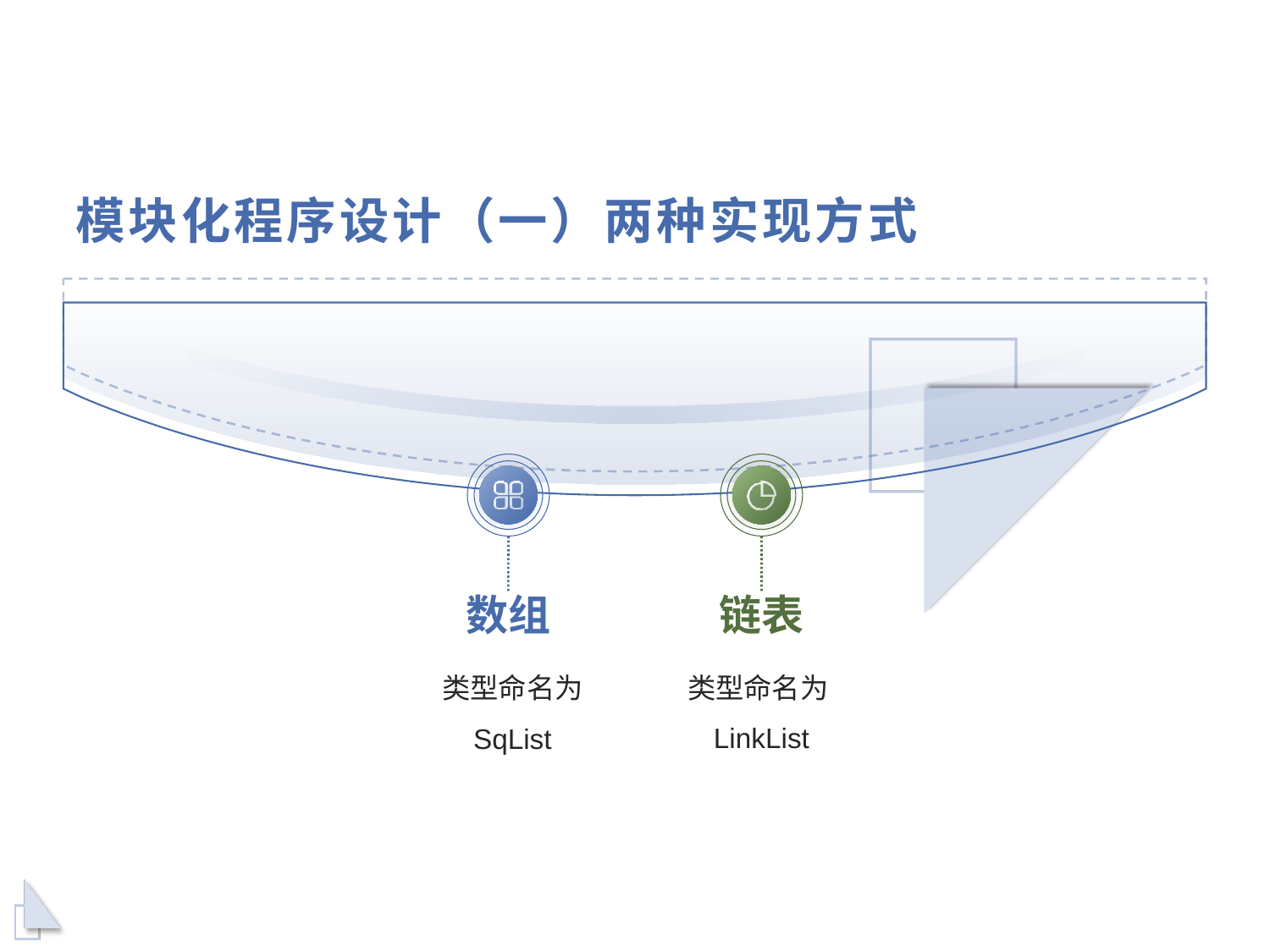

# 模块化程序设计（一）两种实现方式

数组
链表
类型命名为
SqList
类型命名为LinkList
11